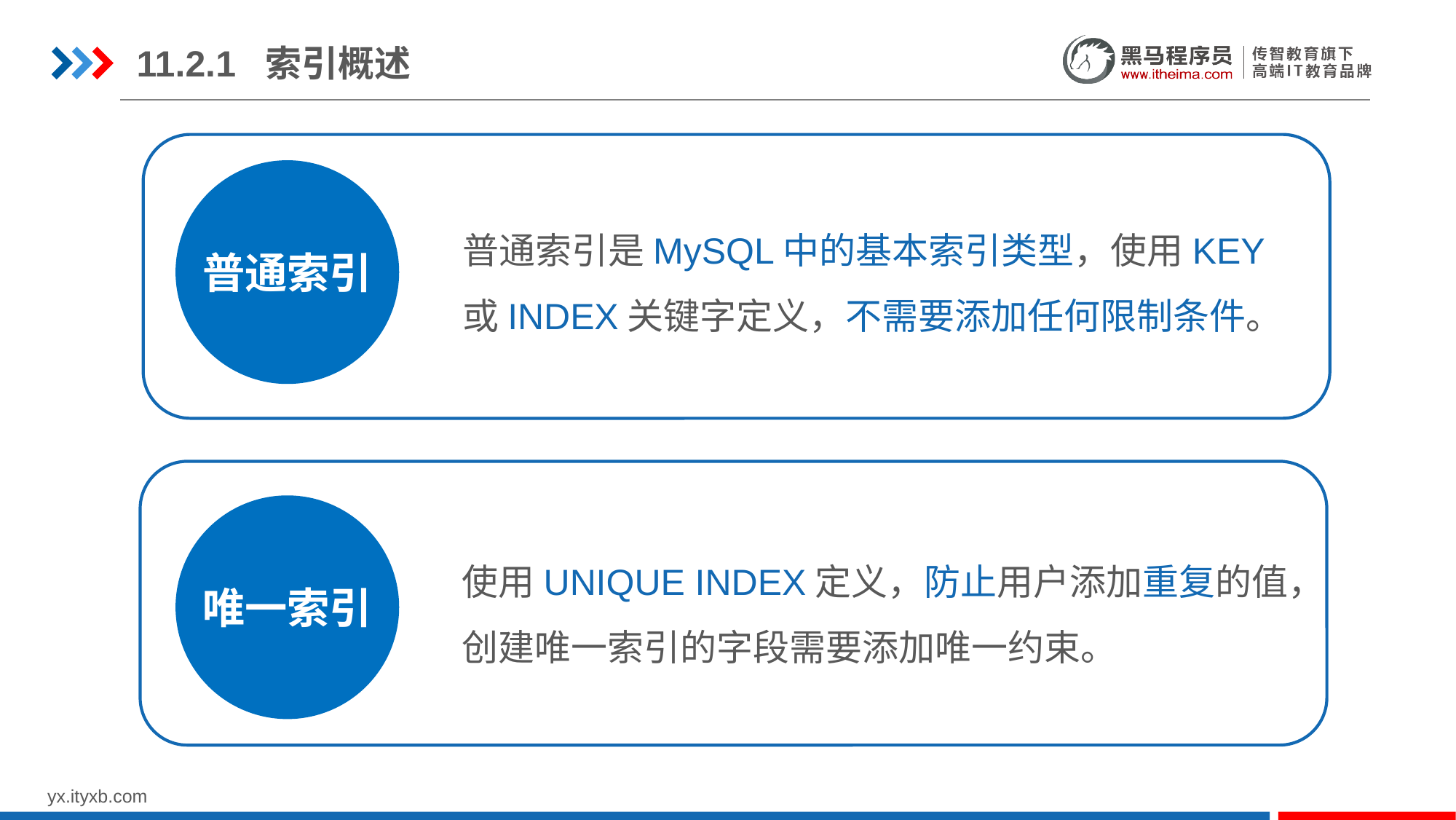

11.2.1  索引概述

普通索引是MySQL中的基本索引类型，使用KEY或INDEX关键字定义，不需要添加任何限制条件。
普通索引

使用UNIQUE INDEX定义，防止用户添加重复的值，创建唯一索引的字段需要添加唯一约束。
唯一索引